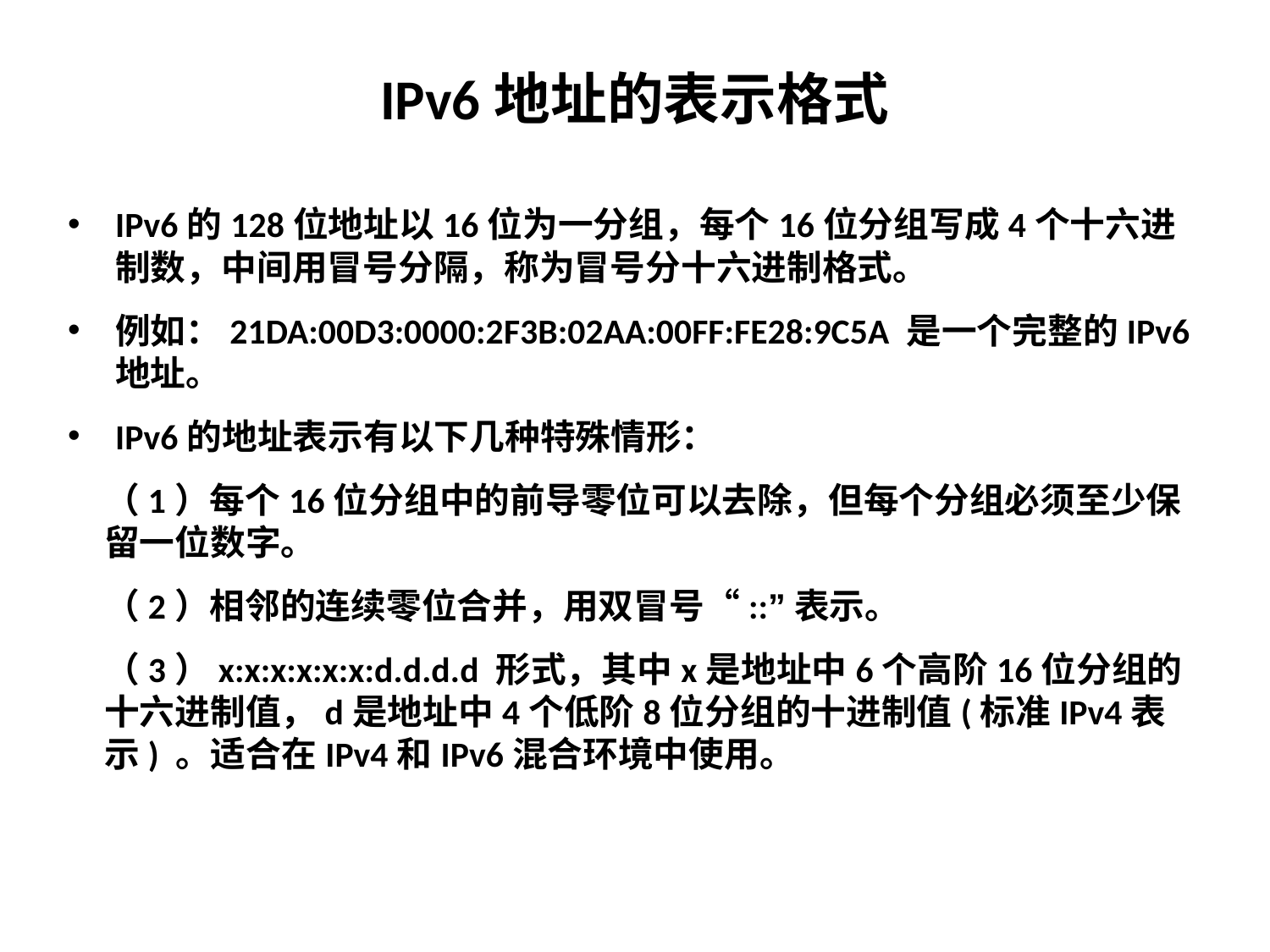

# IPv6地址的表示格式
IPv6的128位地址以16位为一分组，每个16位分组写成4个十六进制数，中间用冒号分隔，称为冒号分十六进制格式。
例如：21DA:00D3:0000:2F3B:02AA:00FF:FE28:9C5A 是一个完整的IPv6地址。
IPv6的地址表示有以下几种特殊情形：
（1）每个16位分组中的前导零位可以去除，但每个分组必须至少保留一位数字。
（2）相邻的连续零位合并，用双冒号“::”表示。
（3）x:x:x:x:x:x:d.d.d.d 形式，其中x是地址中6个高阶16位分组的十六进制值，d是地址中4个低阶8位分组的十进制值(标准IPv4表示) 。适合在IPv4和IPv6混合环境中使用。